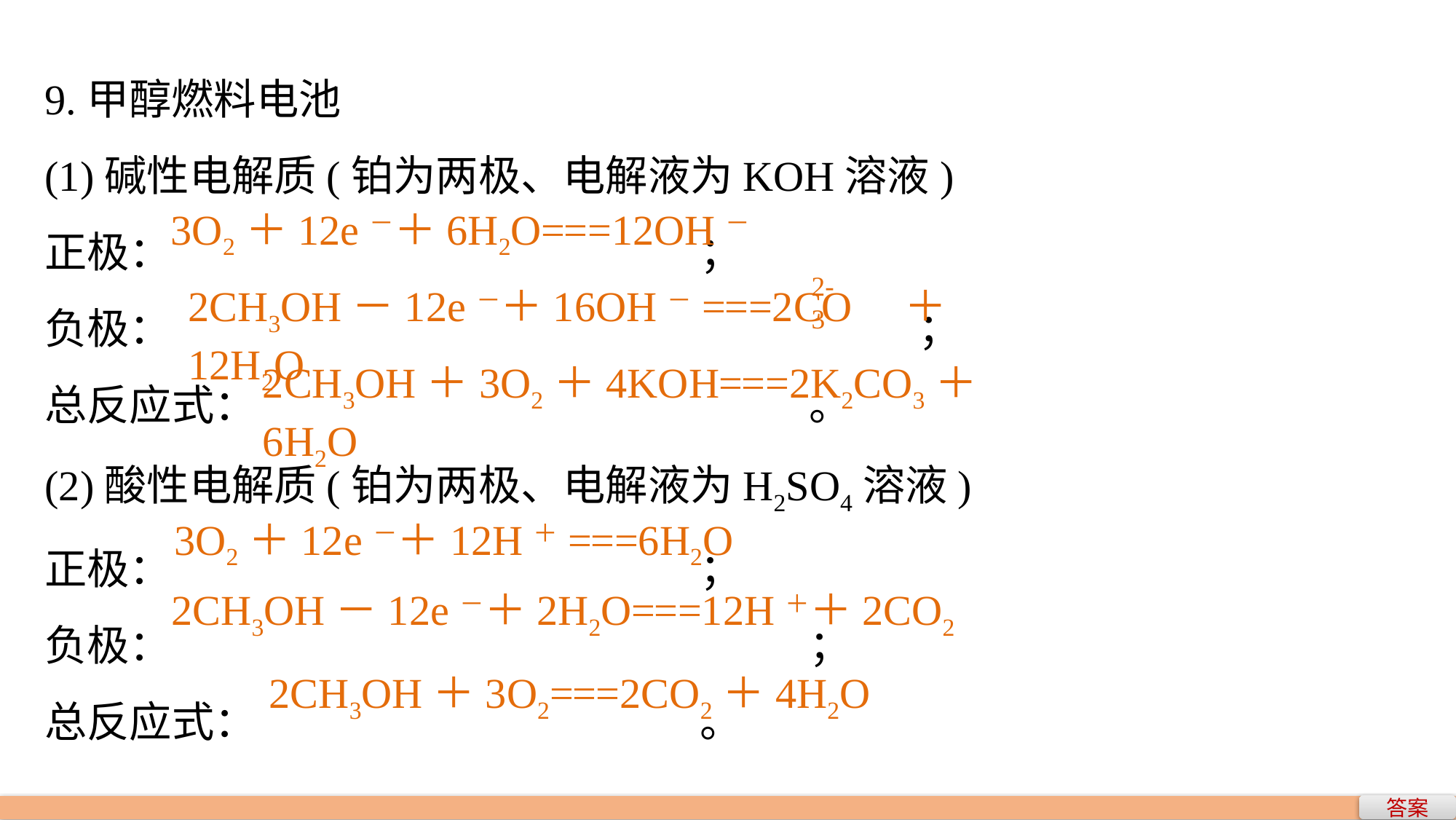

9.甲醇燃料电池
(1)碱性电解质(铂为两极、电解液为KOH溶液)
正极：					；
负极：							；
总反应式：						。
(2)酸性电解质(铂为两极、电解液为H2SO4溶液)
正极：					；
负极：						；
总反应式：					。
3O2＋12e－＋6H2O===12OH－
2-
3
2CH3OH－12e－＋16OH－===2CO    ＋12H2O
2CH3OH＋3O2＋4KOH===2K2CO3＋6H2O
3O2＋12e－＋12H＋===6H2O
2CH3OH－12e－＋2H2O===12H＋＋2CO2
2CH3OH＋3O2===2CO2＋4H2O
答案